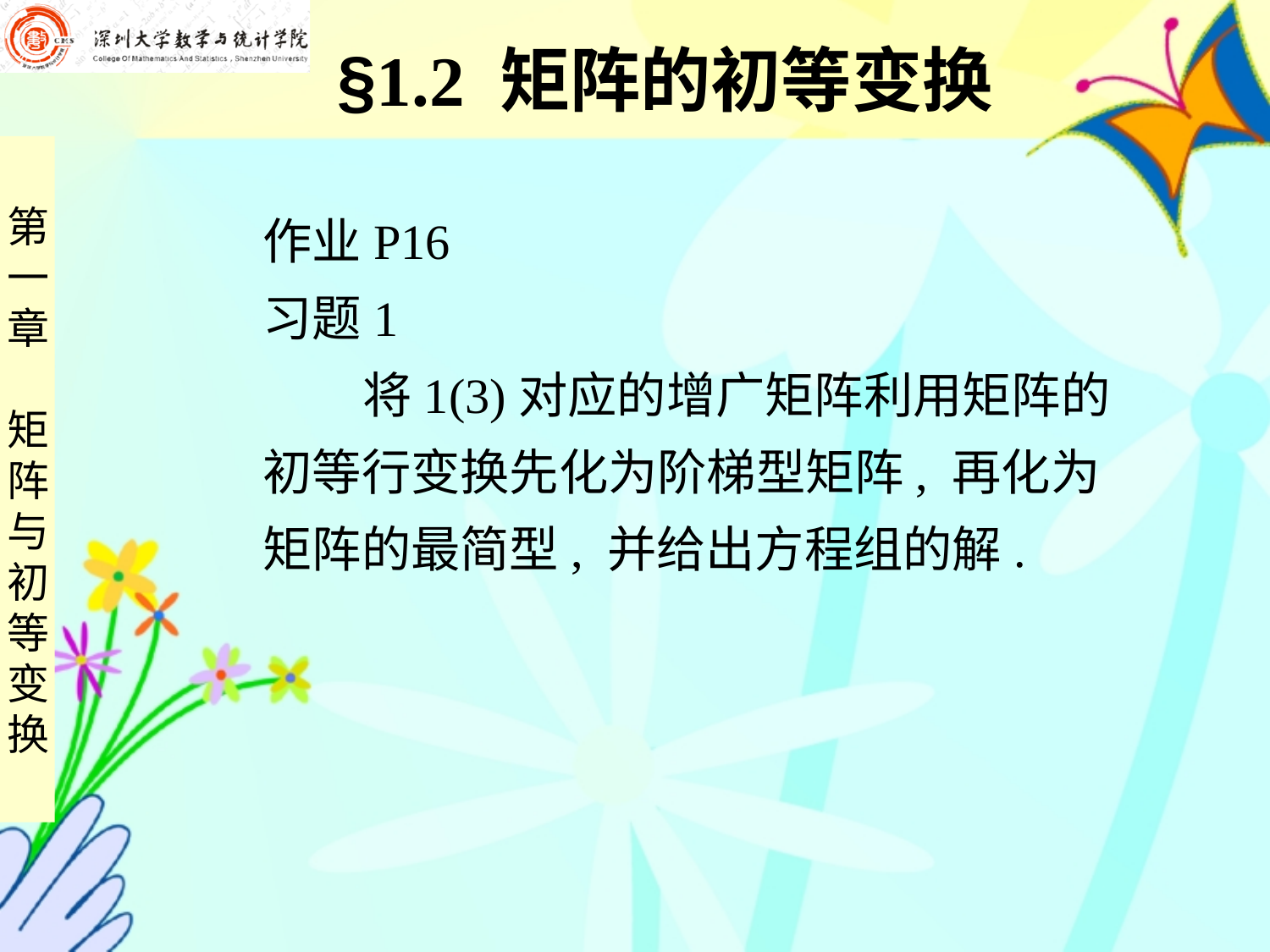

§1.2 矩阵的初等变换
作业P16
习题1
        将1(3)对应的增广矩阵利用矩阵的
初等行变换先化为阶梯型矩阵, 再化为
矩阵的最简型, 并给出方程组的解.